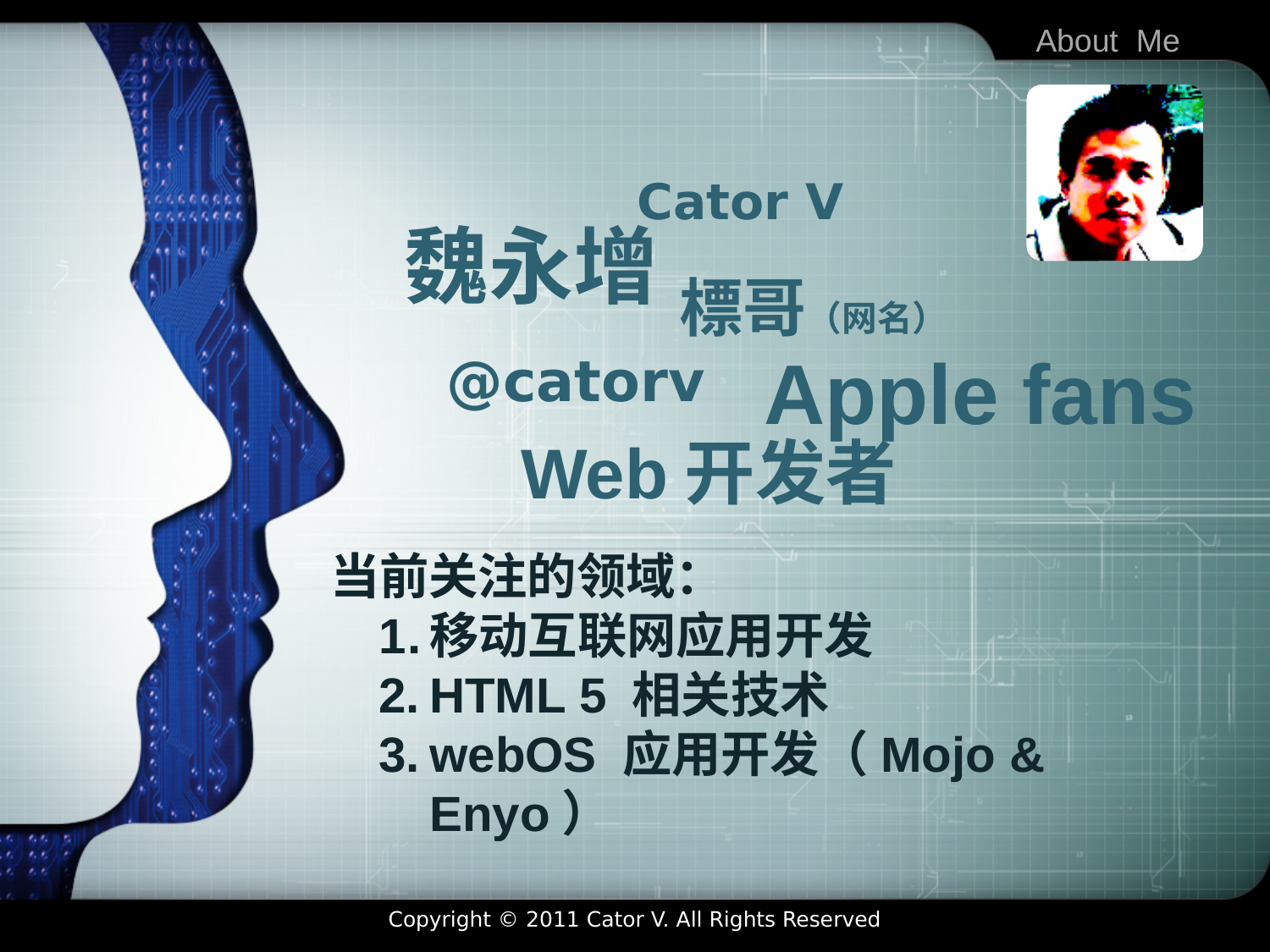

About  Me
Cator V
魏永增
# 標哥（网名）
@catorv
Apple fans
Web开发者
当前关注的领域：
移动互联网应用开发
HTML 5 相关技术
webOS 应用开发（Mojo & Enyo）
Copyright © 2011 Cator V. All Rights Reserved